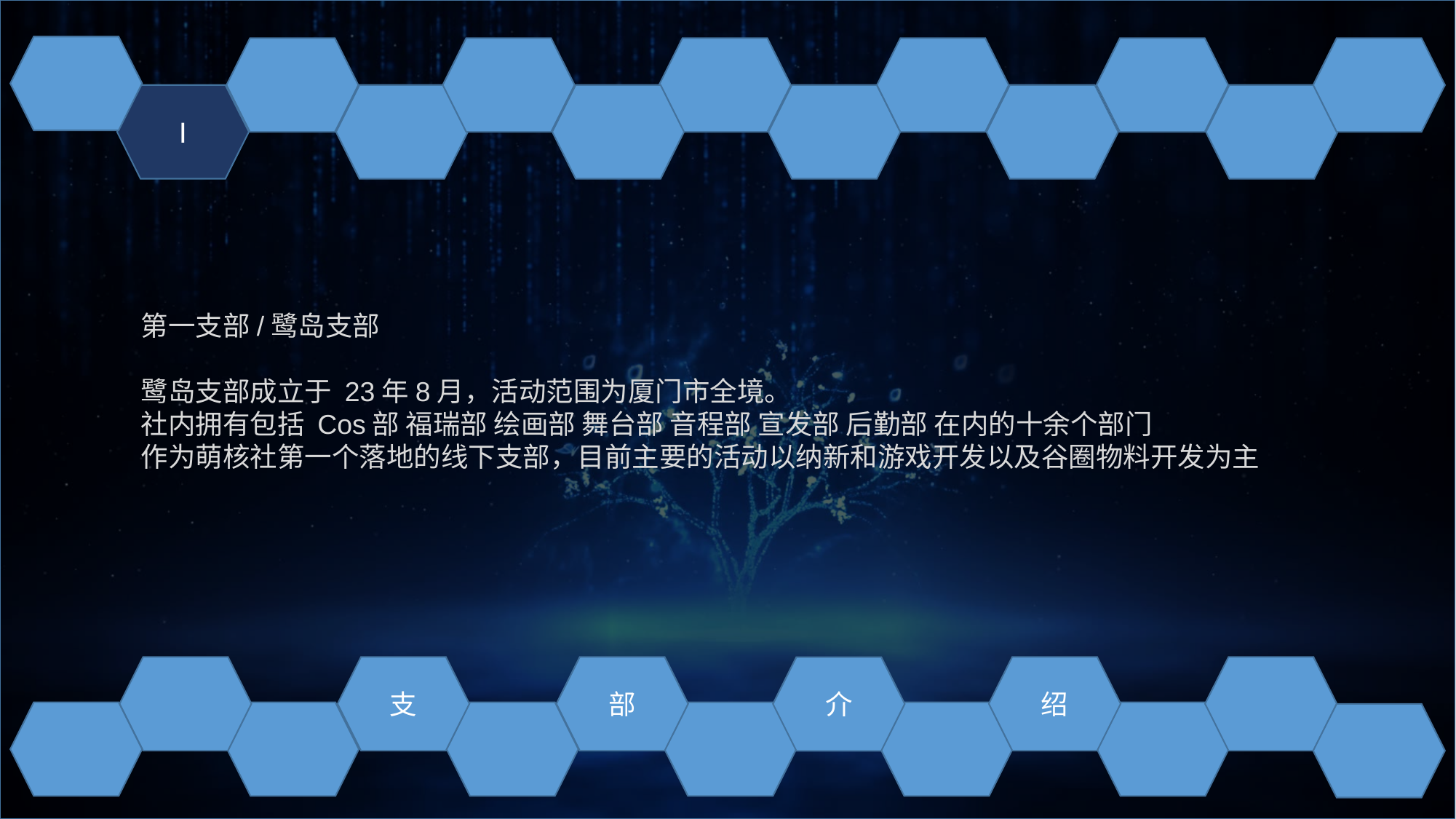

Ⅰ

第一支部/鹭岛支部

鹭岛支部成立于 23年8月，活动范围为厦门市全境。
社内拥有包括 Cos部 福瑞部 绘画部 舞台部 音程部 宣发部 后勤部 在内的十余个部门
作为萌核社第一个落地的线下支部，目前主要的活动以纳新和游戏开发以及谷圈物料开发为主

支
部
绍

介